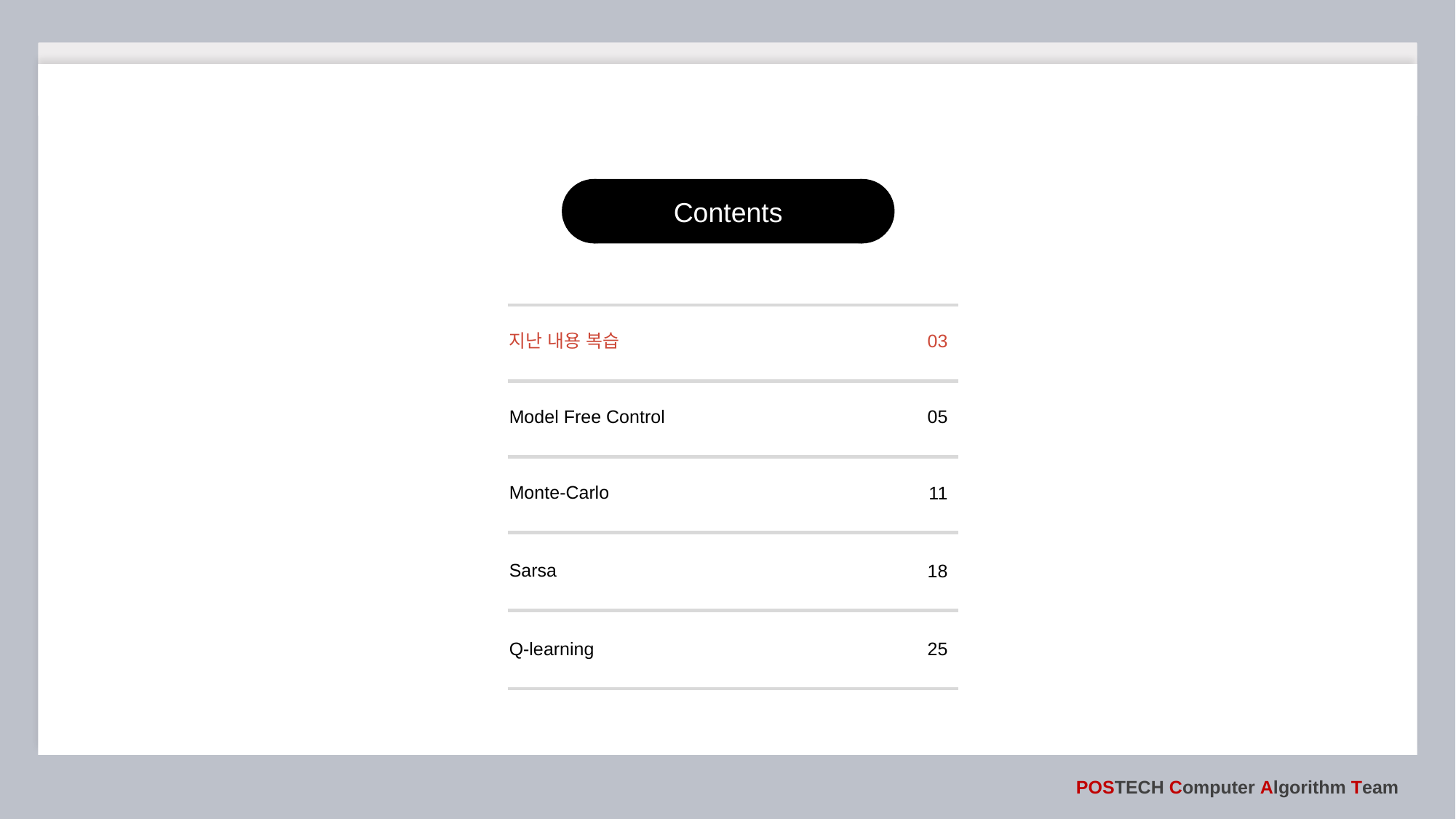

지난 내용 복습
03
Model Free Control
05
Monte-Carlo
11
Sarsa
18
Q-learning
25